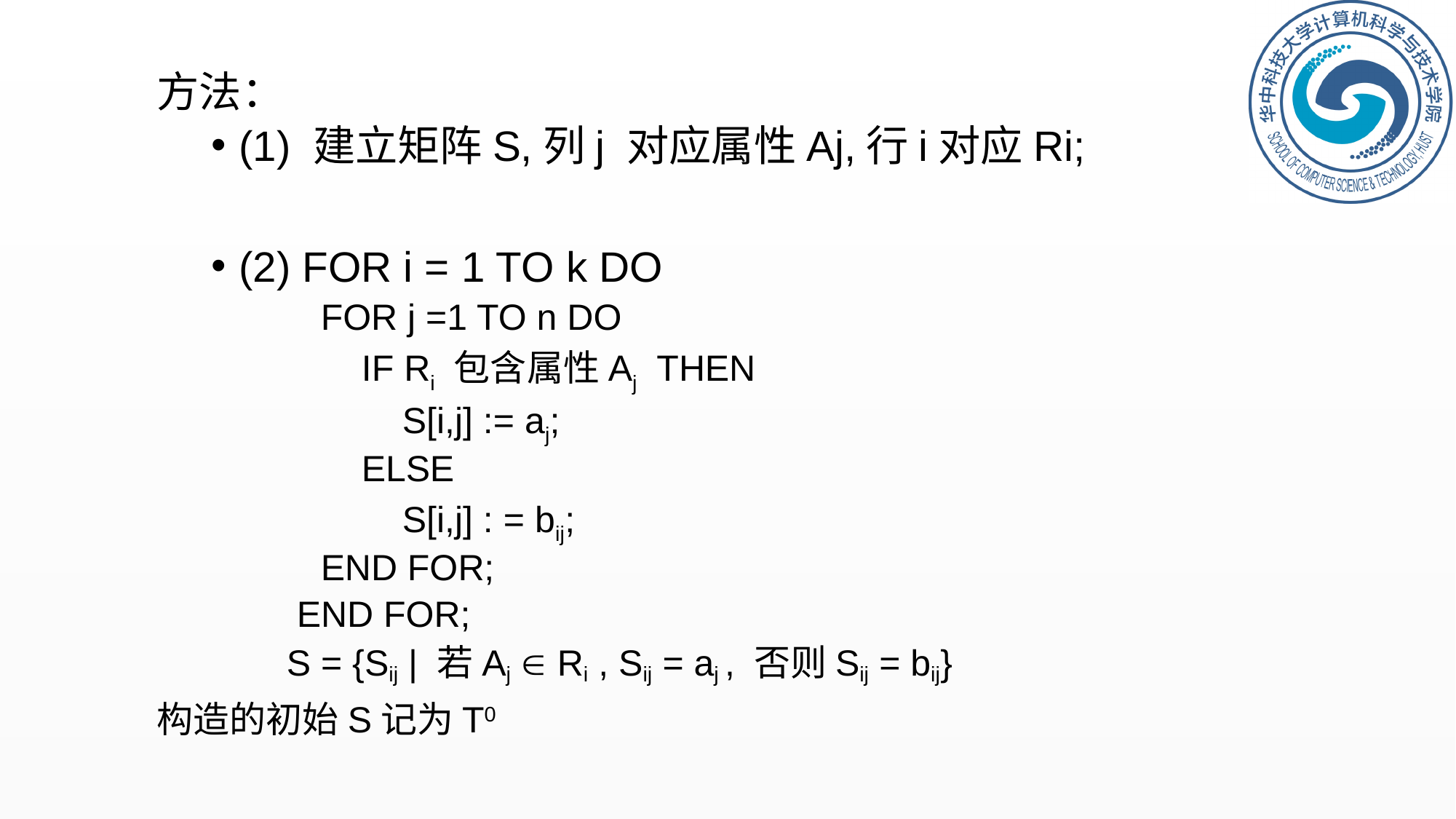

方法：
(1) 建立矩阵S,列j 对应属性Aj,行i对应Ri;

(2) FOR i = 1 TO k DO
FOR j =1 TO n DO
    IF Ri 包含属性Aj  THEN
        S[i,j] := aj;
    ELSE
        S[i,j] : = bij;
END FOR;
   END FOR;
  S = {Sij | 若Aj ∈ Ri , Sij = aj , 否则Sij = bij}
构造的初始S记为T0